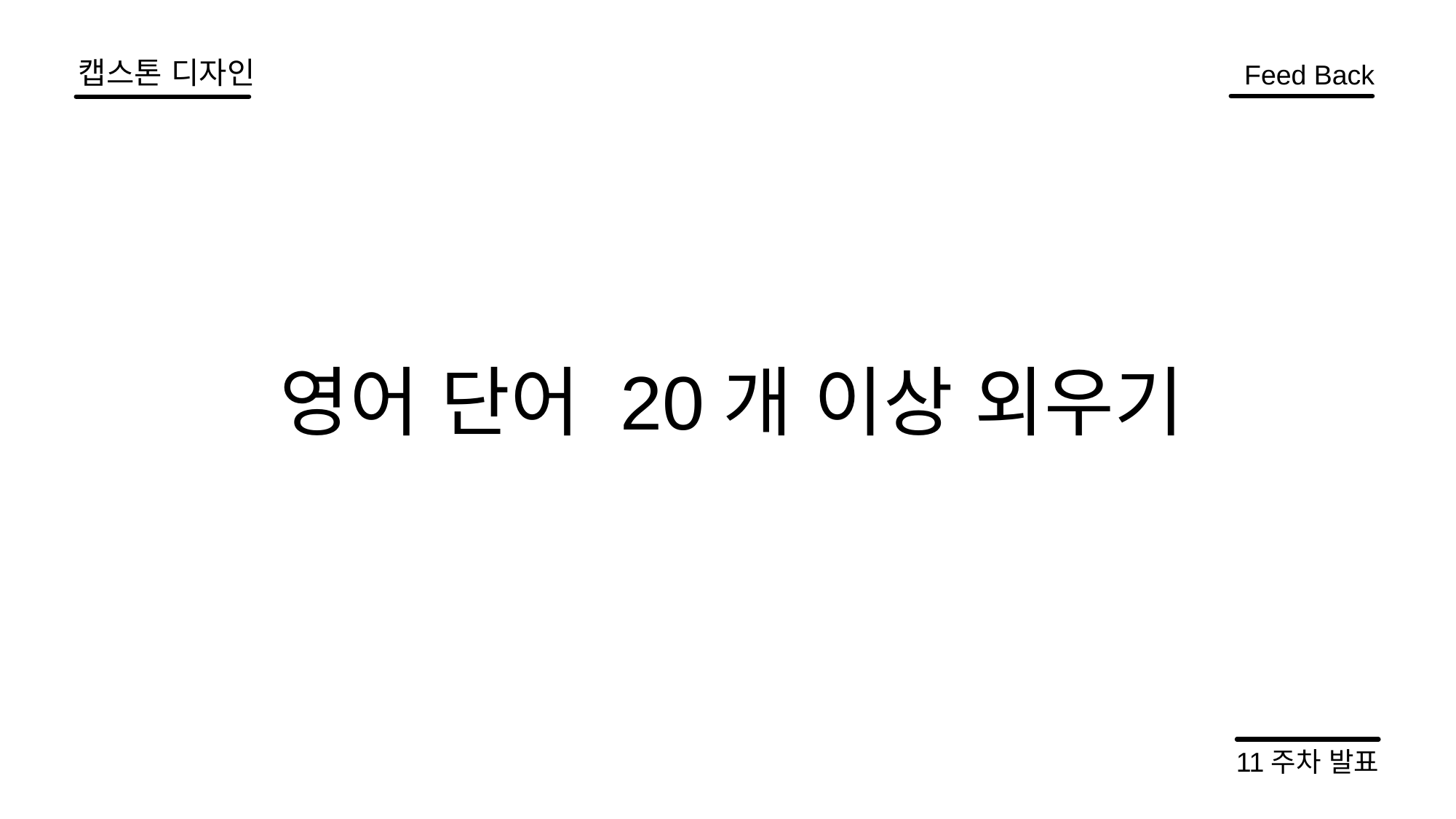

캡스톤 디자인
Feed Back
영어 단어 20개 이상 외우기
11주차 발표